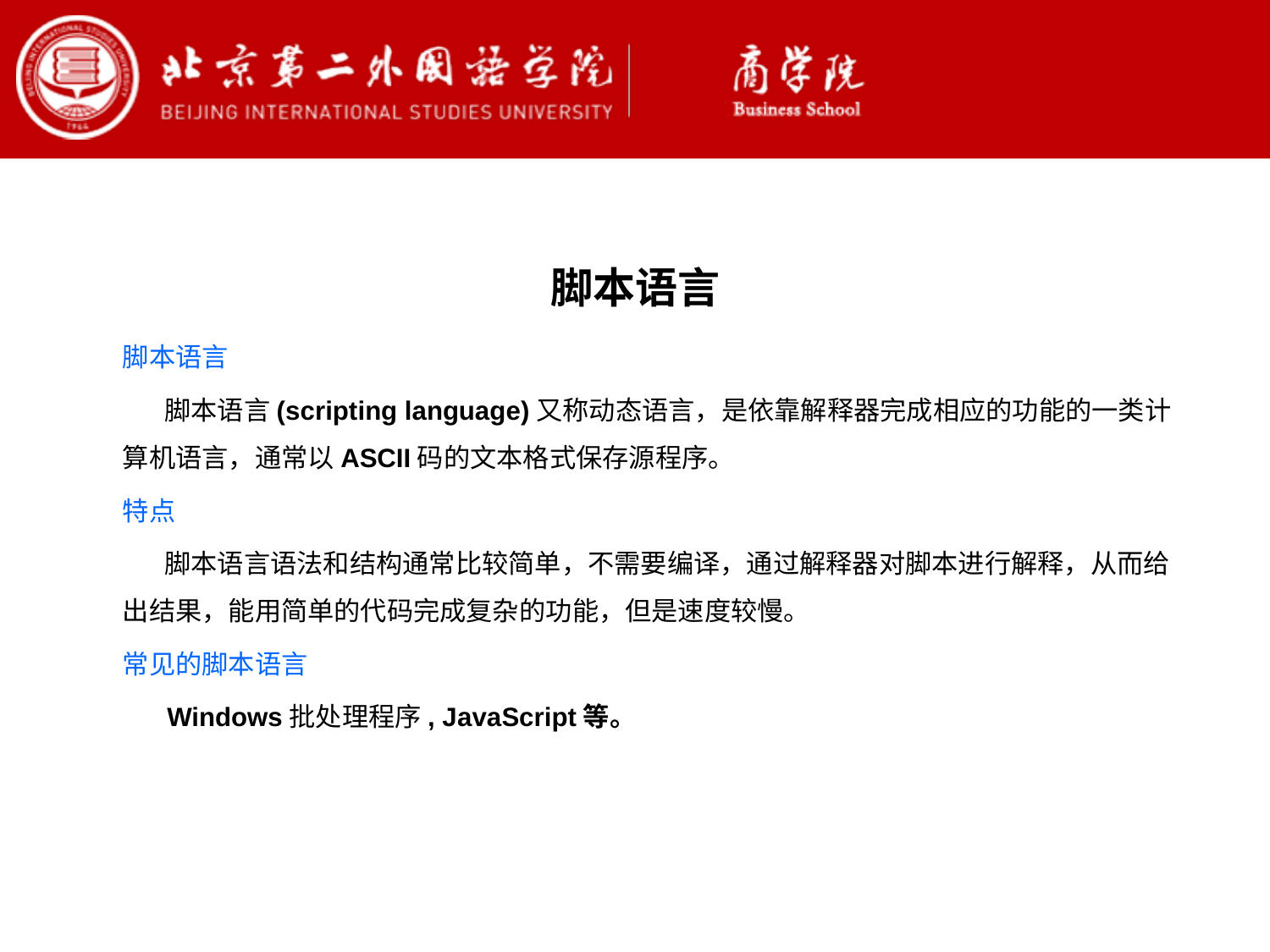

脚本语言
脚本语言
      脚本语言(scripting language)又称动态语言，是依靠解释器完成相应的功能的一类计算机语言，通常以ASCII码的文本格式保存源程序。
特点
      脚本语言语法和结构通常比较简单，不需要编译，通过解释器对脚本进行解释，从而给出结果，能用简单的代码完成复杂的功能，但是速度较慢。
常见的脚本语言
      Windows批处理程序, JavaScript等。